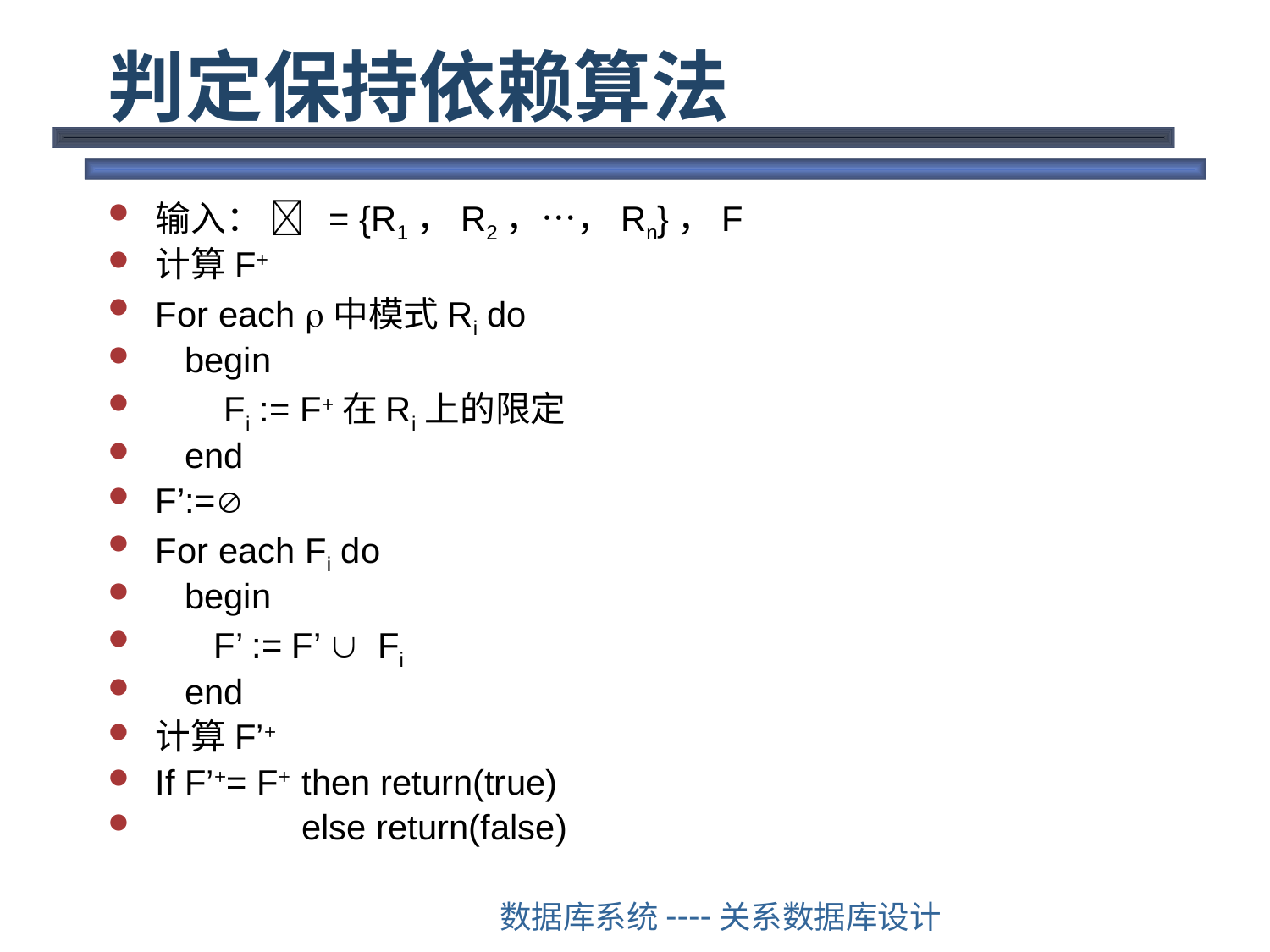

# 判定保持依赖算法
输入： ρ  = {R1，R2，…，Rn}，F
计算F+
For each ρ中模式Ri do
   begin
       Fi := F+在Ri上的限定
   end
F’:=∅
For each Fi do
   begin
      F’ := F’ ∪  Fi
   end
计算F’+
If F’+= F+  then return(true)
               else return(false)
数据库系统----关系数据库设计